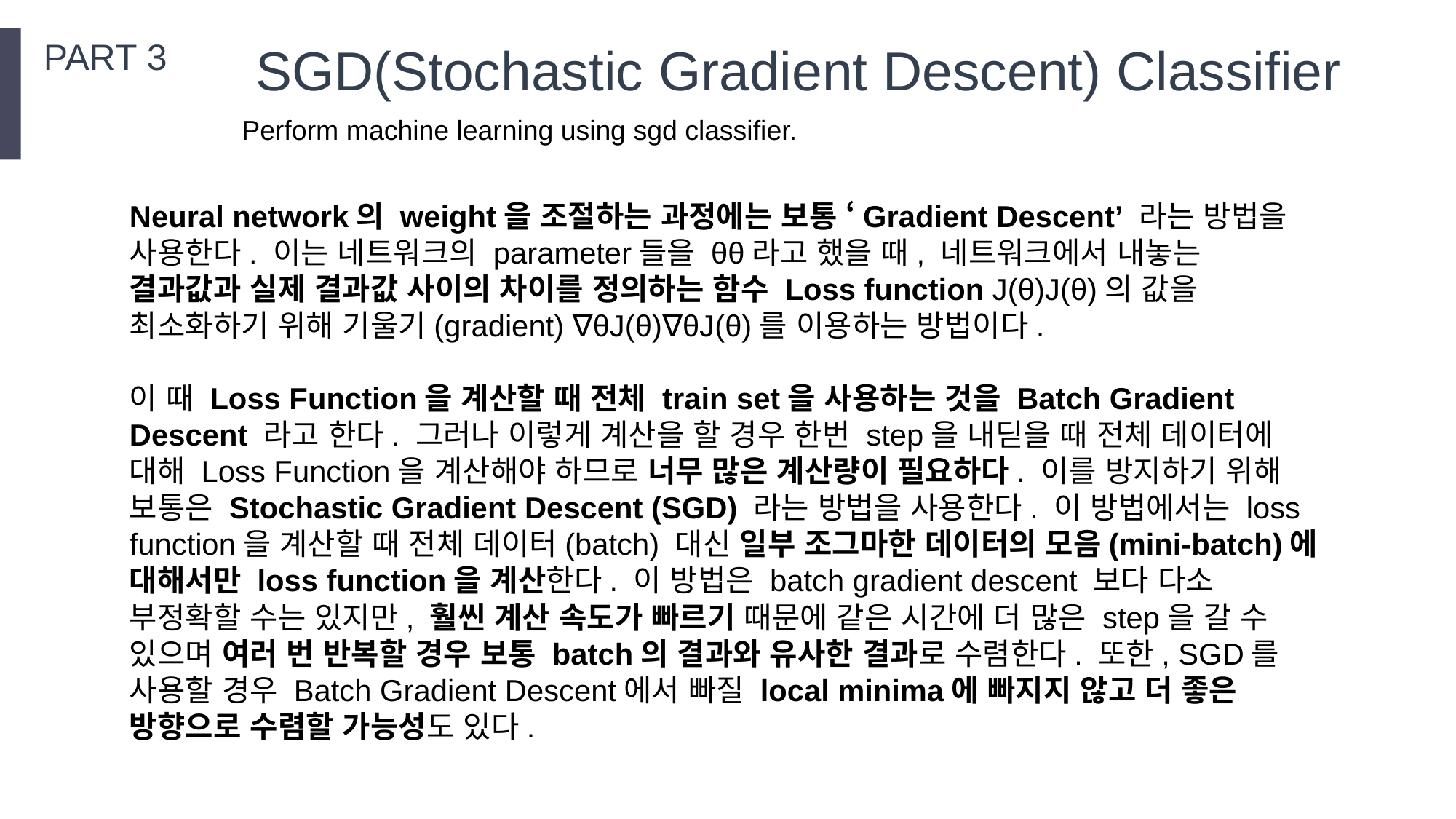

PART 3
SGD(Stochastic Gradient Descent) Classifier
Perform machine learning using sgd classifier.
Neural network의 weight을 조절하는 과정에는 보통 ‘Gradient Descent’ 라는 방법을 사용한다. 이는 네트워크의 parameter들을 θθ라고 했을 때, 네트워크에서 내놓는 결과값과 실제 결과값 사이의 차이를 정의하는 함수 Loss function J(θ)J(θ)의 값을 최소화하기 위해 기울기(gradient) ∇θJ(θ)∇θJ(θ)를 이용하는 방법이다.

이 때 Loss Function을 계산할 때 전체 train set을 사용하는 것을 Batch Gradient Descent 라고 한다. 그러나 이렇게 계산을 할 경우 한번 step을 내딛을 때 전체 데이터에 대해 Loss Function을 계산해야 하므로 너무 많은 계산량이 필요하다. 이를 방지하기 위해 보통은 Stochastic Gradient Descent (SGD) 라는 방법을 사용한다. 이 방법에서는 loss function을 계산할 때 전체 데이터(batch) 대신 일부 조그마한 데이터의 모음(mini-batch)에 대해서만 loss function을 계산한다. 이 방법은 batch gradient descent 보다 다소 부정확할 수는 있지만, 훨씬 계산 속도가 빠르기 때문에 같은 시간에 더 많은 step을 갈 수 있으며 여러 번 반복할 경우 보통 batch의 결과와 유사한 결과로 수렴한다. 또한, SGD를 사용할 경우 Batch Gradient Descent에서 빠질 local minima에 빠지지 않고 더 좋은 방향으로 수렴할 가능성도 있다.